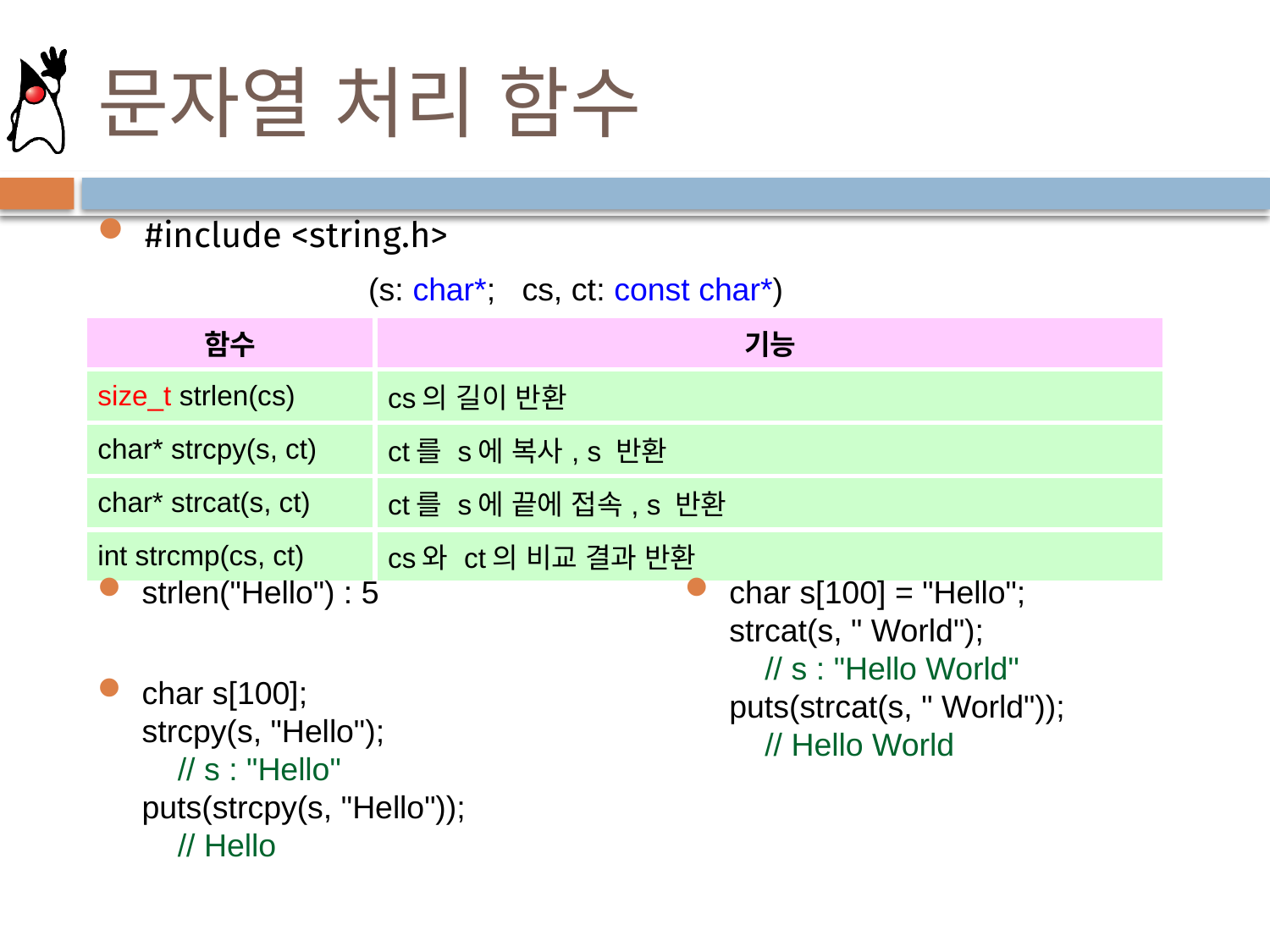

# 문자열 처리 함수
#include <string.h>
                                (s: char*;   cs, ct: const char*)
| 함수 | 기능 |
| --- | --- |
| size\_t strlen(cs) | cs의 길이 반환 |
| char\* strcpy(s, ct) | ct를 s에 복사, s 반환 |
| char\* strcat(s, ct) | ct를 s에 끝에 접속, s 반환 |
| int strcmp(cs, ct) | cs와 ct의 비교 결과 반환 |
strlen("Hello") : 5

char s[100];
strcpy(s, "Hello");
    // s : "Hello"
puts(strcpy(s, "Hello"));
    // Hello
char s[100] = "Hello";
strcat(s, " World");
    // s : "Hello World"
puts(strcat(s, " World"));
    // Hello World